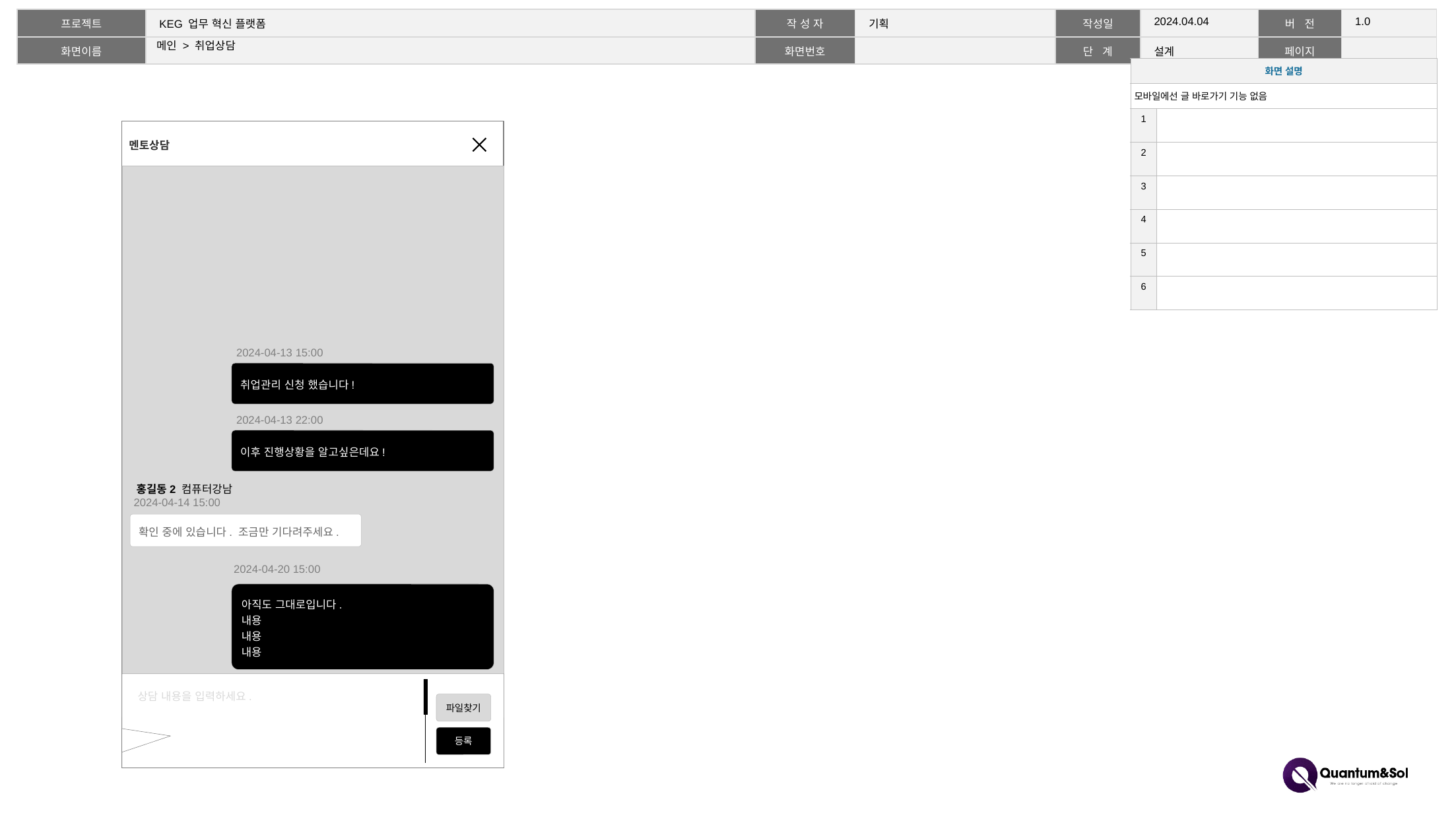

# 메인 > 취업상담
| 화면 설명 |  |
| --- | --- |
| 모바일에선 글 바로가기 기능 없음 |  |
| 1 |  |
| 2 |  |
| 3 |  |
| 4 |  |
| 5 |  |
| 6 |  |
멘토상담

2024-04-13 15:00
취업관리 신청 했습니다!
2024-04-13 22:00
이후 진행상황을 알고싶은데요!
 홍길동2 컴퓨터강남
 2024-04-14 15:00
확인 중에 있습니다. 조금만 기다려주세요.
2024-04-20 15:00
아직도 그대로입니다.
내용
내용
내용
상담 내용을 입력하세요.

파일찾기
등록